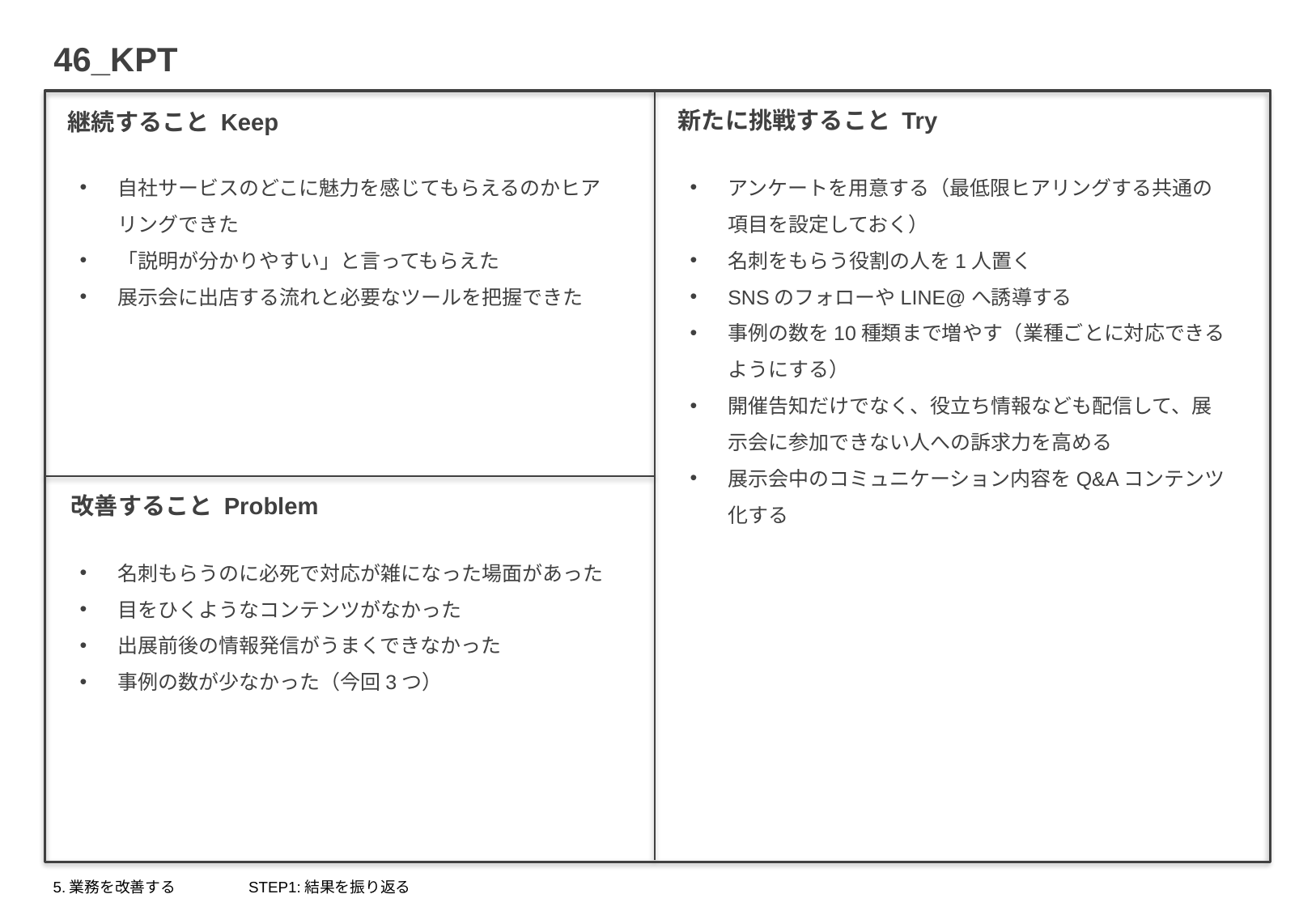

46_KPT

新たに挑戦すること Try
継続すること Keep
自社サービスのどこに魅力を感じてもらえるのかヒアリングできた
「説明が分かりやすい」と言ってもらえた
展示会に出店する流れと必要なツールを把握できた
アンケートを用意する（最低限ヒアリングする共通の項目を設定しておく）
名刺をもらう役割の人を1人置く
SNSのフォローやLINE@へ誘導する
事例の数を10種類まで増やす（業種ごとに対応できるようにする）
開催告知だけでなく、役立ち情報なども配信して、展示会に参加できない人への訴求力を高める
展示会中のコミュニケーション内容をQ&Aコンテンツ化する
改善すること Problem
名刺もらうのに必死で対応が雑になった場面があった
目をひくようなコンテンツがなかった
出展前後の情報発信がうまくできなかった
事例の数が少なかった（今回3つ）
5.業務を改善する
STEP1:結果を振り返る